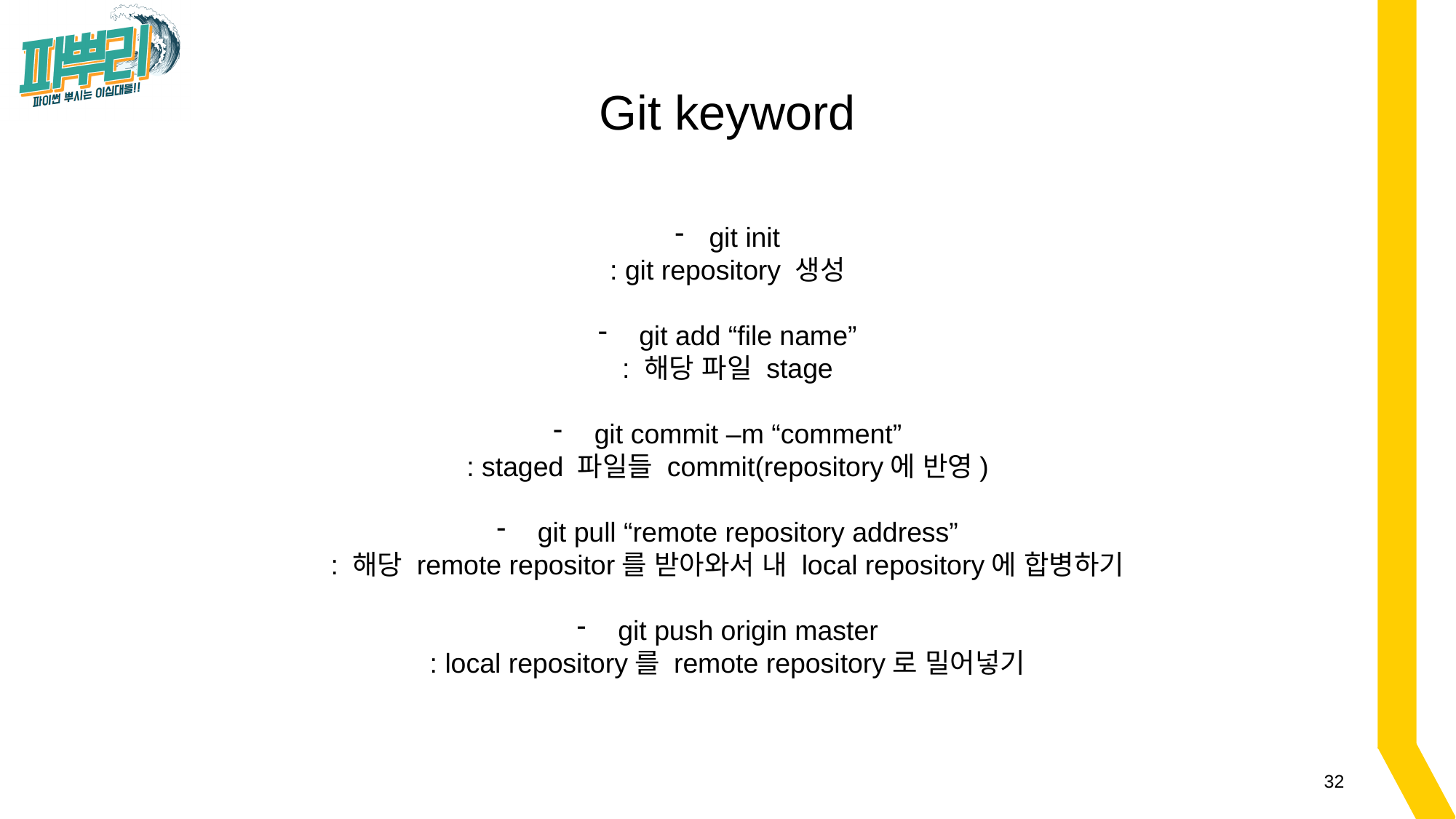

Git keyword
git init
: git repository 생성

git add “file name”
: 해당 파일 stage

git commit –m “comment”
: staged 파일들 commit(repository에 반영)

git pull “remote repository address”
: 해당 remote repositor를 받아와서 내 local repository에 합병하기

git push origin master
: local repository를 remote repository로 밀어넣기
32